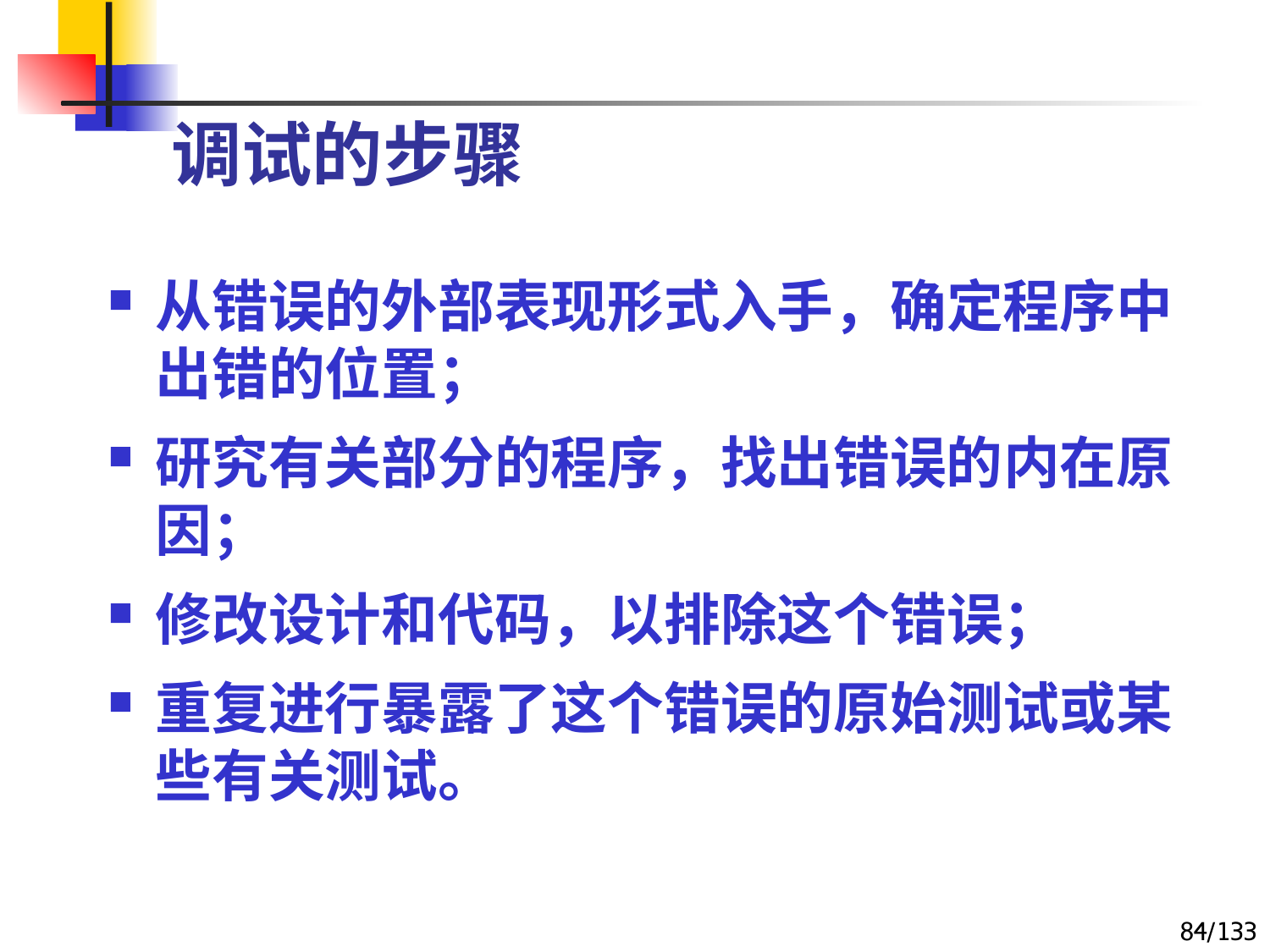

# 调试的步骤
从错误的外部表现形式入手，确定程序中出错的位置；
研究有关部分的程序，找出错误的内在原因；
修改设计和代码，以排除这个错误；
重复进行暴露了这个错误的原始测试或某些有关测试。

84/133